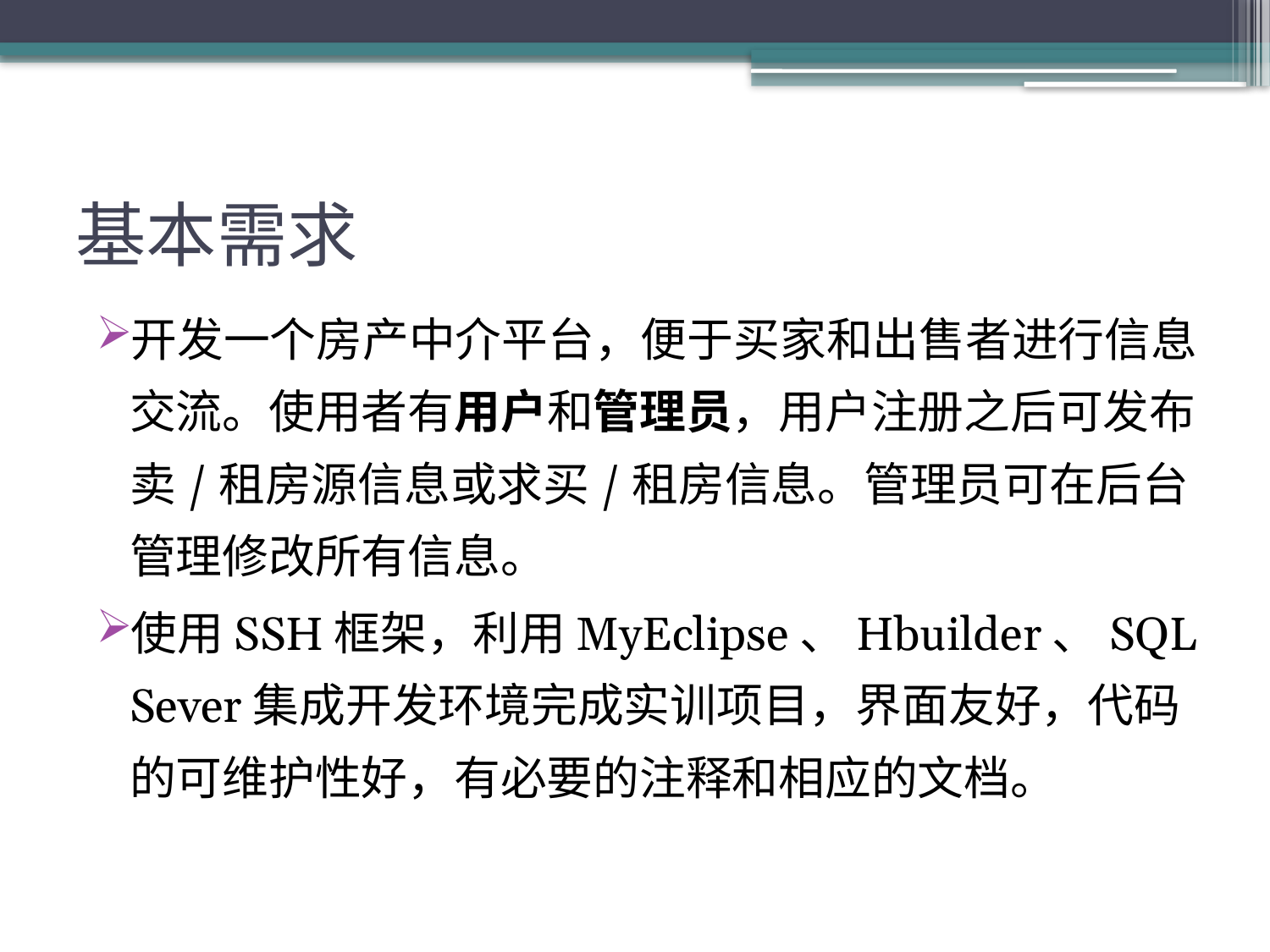

# 基本需求
开发一个房产中介平台，便于买家和出售者进行信息交流。使用者有用户和管理员，用户注册之后可发布卖/租房源信息或求买/租房信息。管理员可在后台管理修改所有信息。
使用SSH框架，利用MyEclipse、Hbuilder、SQL Sever集成开发环境完成实训项目，界面友好，代码的可维护性好，有必要的注释和相应的文档。